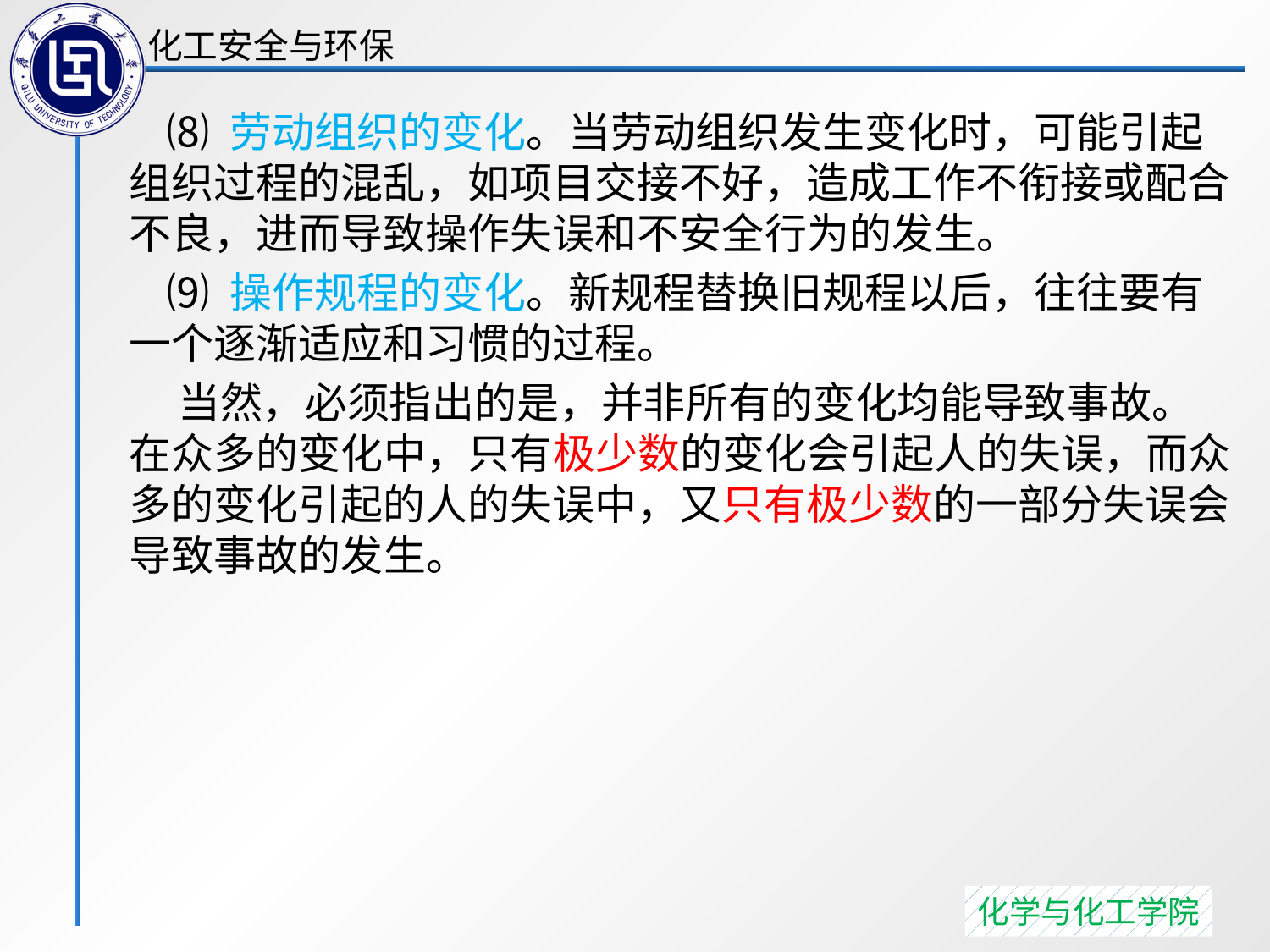

⑻ 劳动组织的变化。当劳动组织发生变化时，可能引起组织过程的混乱，如项目交接不好，造成工作不衔接或配合不良，进而导致操作失误和不安全行为的发生。
    ⑼ 操作规程的变化。新规程替换旧规程以后，往往要有一个逐渐适应和习惯的过程。
    当然，必须指出的是，并非所有的变化均能导致事故。在众多的变化中，只有极少数的变化会引起人的失误，而众多的变化引起的人的失误中，又只有极少数的一部分失误会导致事故的发生。